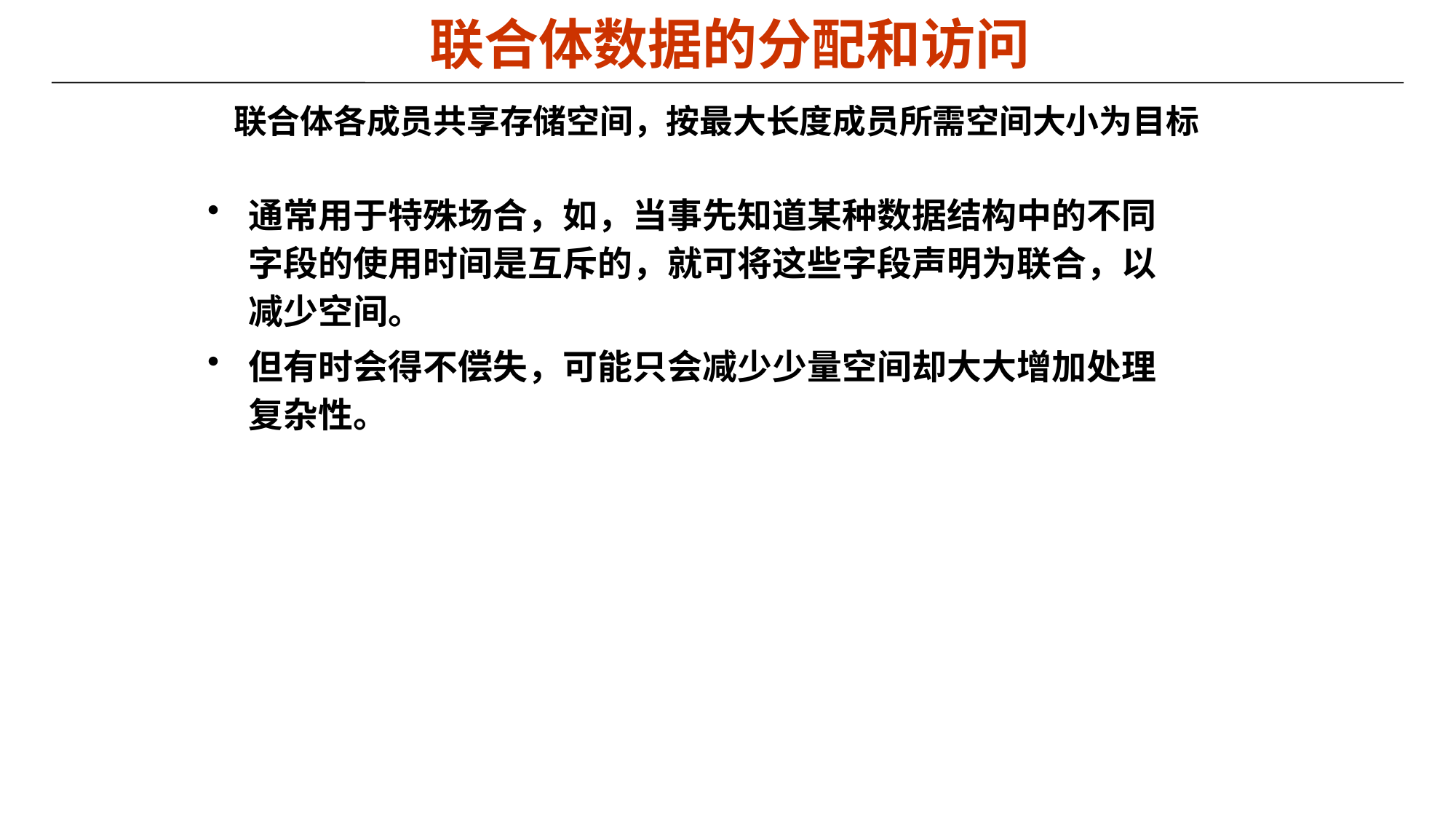

# 联合体数据的分配和访问
联合体各成员共享存储空间，按最大长度成员所需空间大小为目标
通常用于特殊场合，如，当事先知道某种数据结构中的不同字段的使用时间是互斥的，就可将这些字段声明为联合，以减少空间。
但有时会得不偿失，可能只会减少少量空间却大大增加处理复杂性。